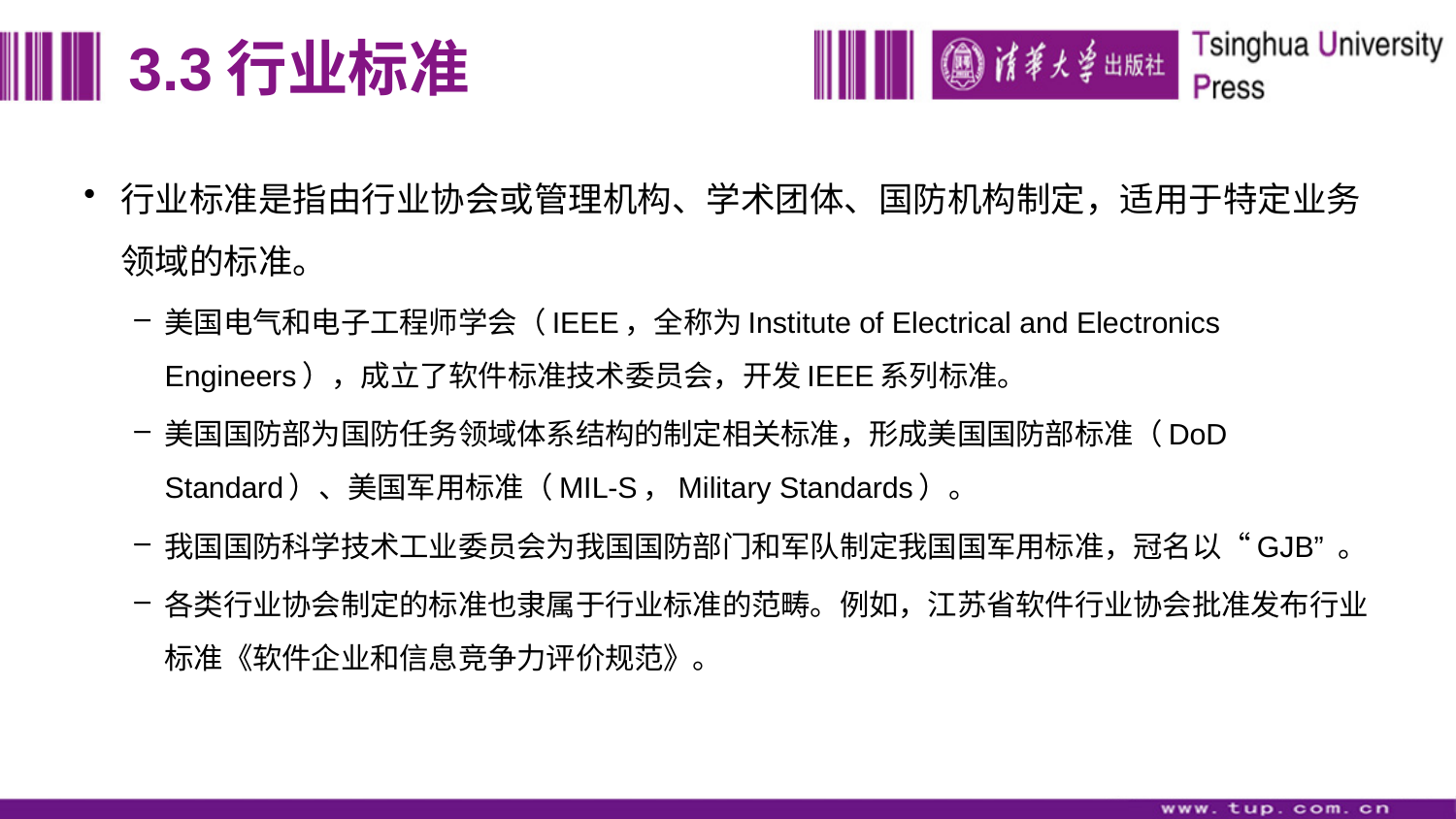

# 3.3行业标准
行业标准是指由行业协会或管理机构、学术团体、国防机构制定，适用于特定业务领域的标准。
美国电气和电子工程师学会（IEEE，全称为Institute of Electrical and Electronics Engineers），成立了软件标准技术委员会，开发IEEE系列标准。
美国国防部为国防任务领域体系结构的制定相关标准，形成美国国防部标准（DoD Standard）、美国军用标准（MIL-S，Military Standards）。
我国国防科学技术工业委员会为我国国防部门和军队制定我国国军用标准，冠名以“GJB” 。
各类行业协会制定的标准也隶属于行业标准的范畴。例如，江苏省软件行业协会批准发布行业标准《软件企业和信息竞争力评价规范》。